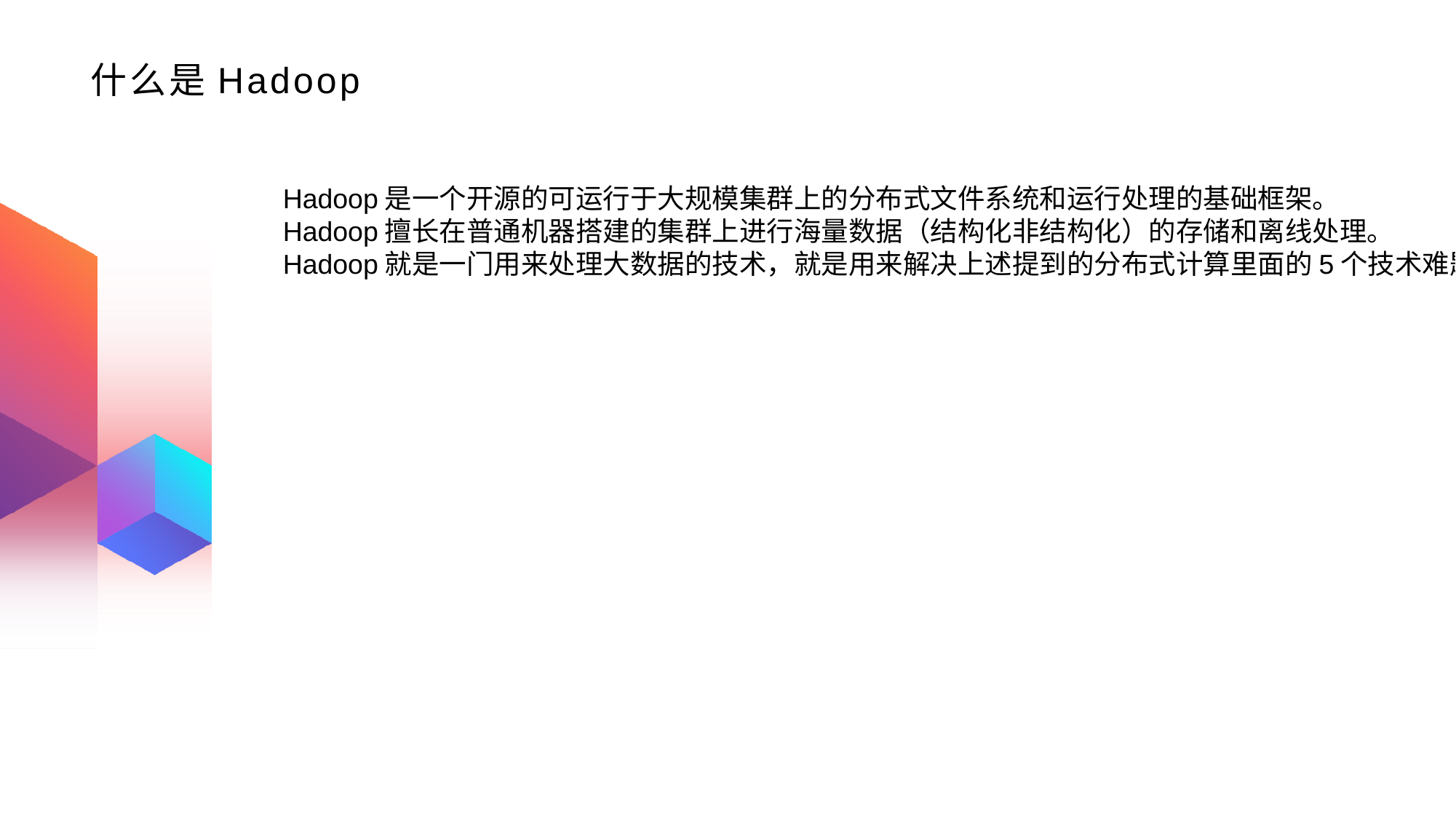

# 什么是Hadoop
Hadoop是一个开源的可运行于大规模集群上的分布式文件系统和运行处理的基础框架。
Hadoop擅长在普通机器搭建的集群上进行海量数据（结构化非结构化）的存储和离线处理。
Hadoop就是一门用来处理大数据的技术，就是用来解决上述提到的分布式计算里面的5个技术难题的。